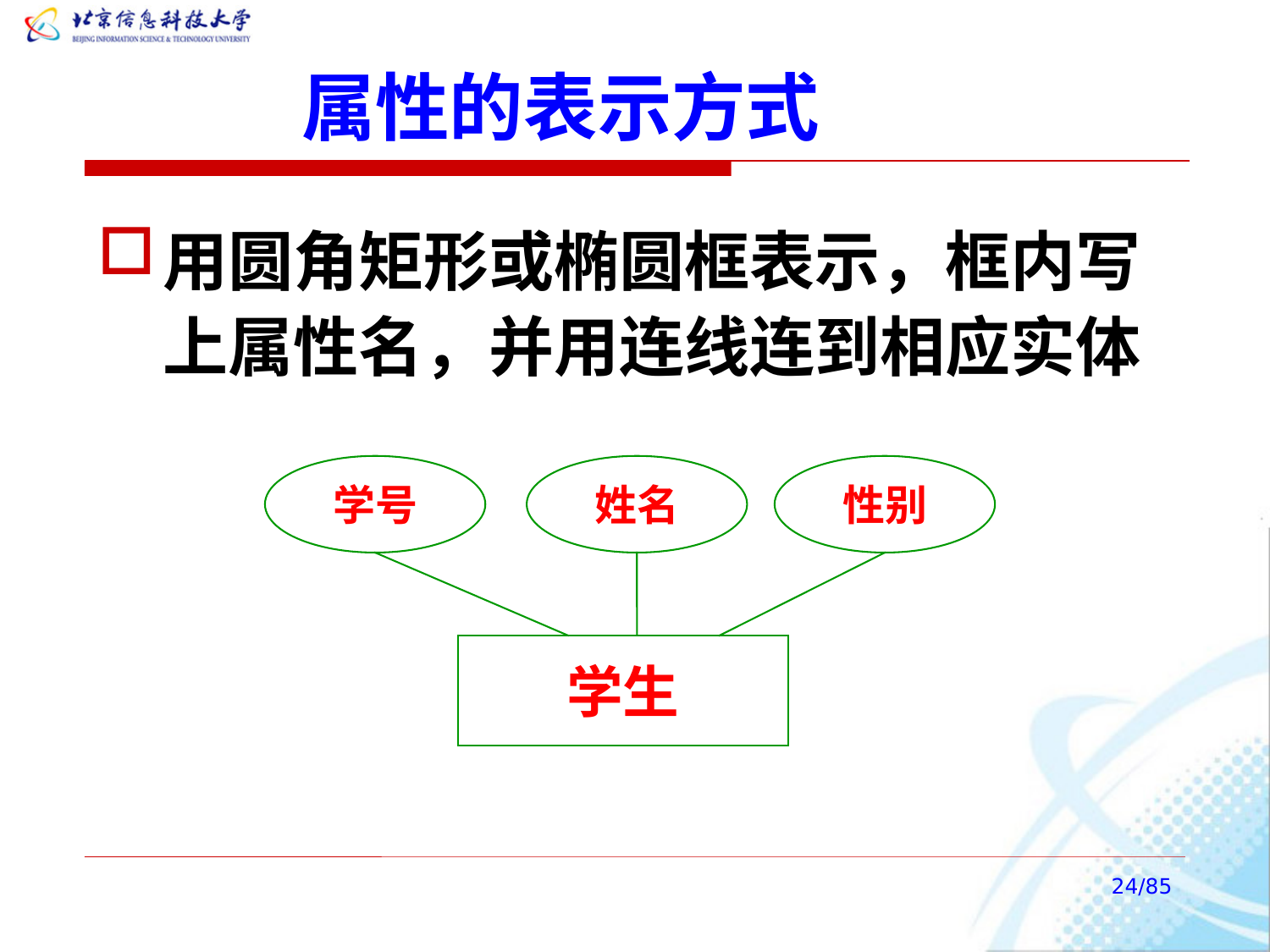

# 属性的表示方式
用圆角矩形或椭圆框表示，框内写上属性名，并用连线连到相应实体
学号
姓名
性别

学生

24/85